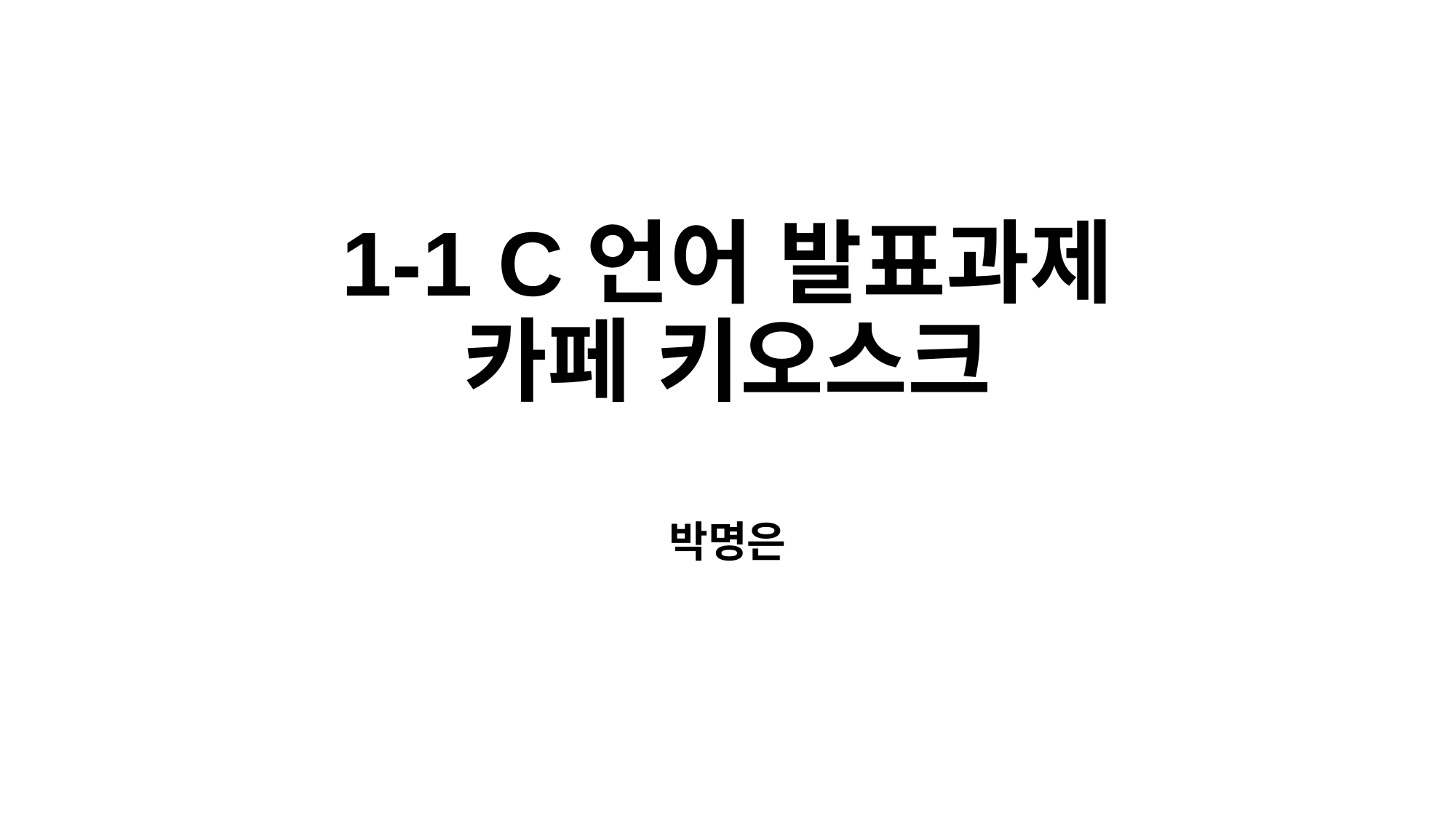

# 1-1 C언어 발표과제 카페 키오스크
박명은